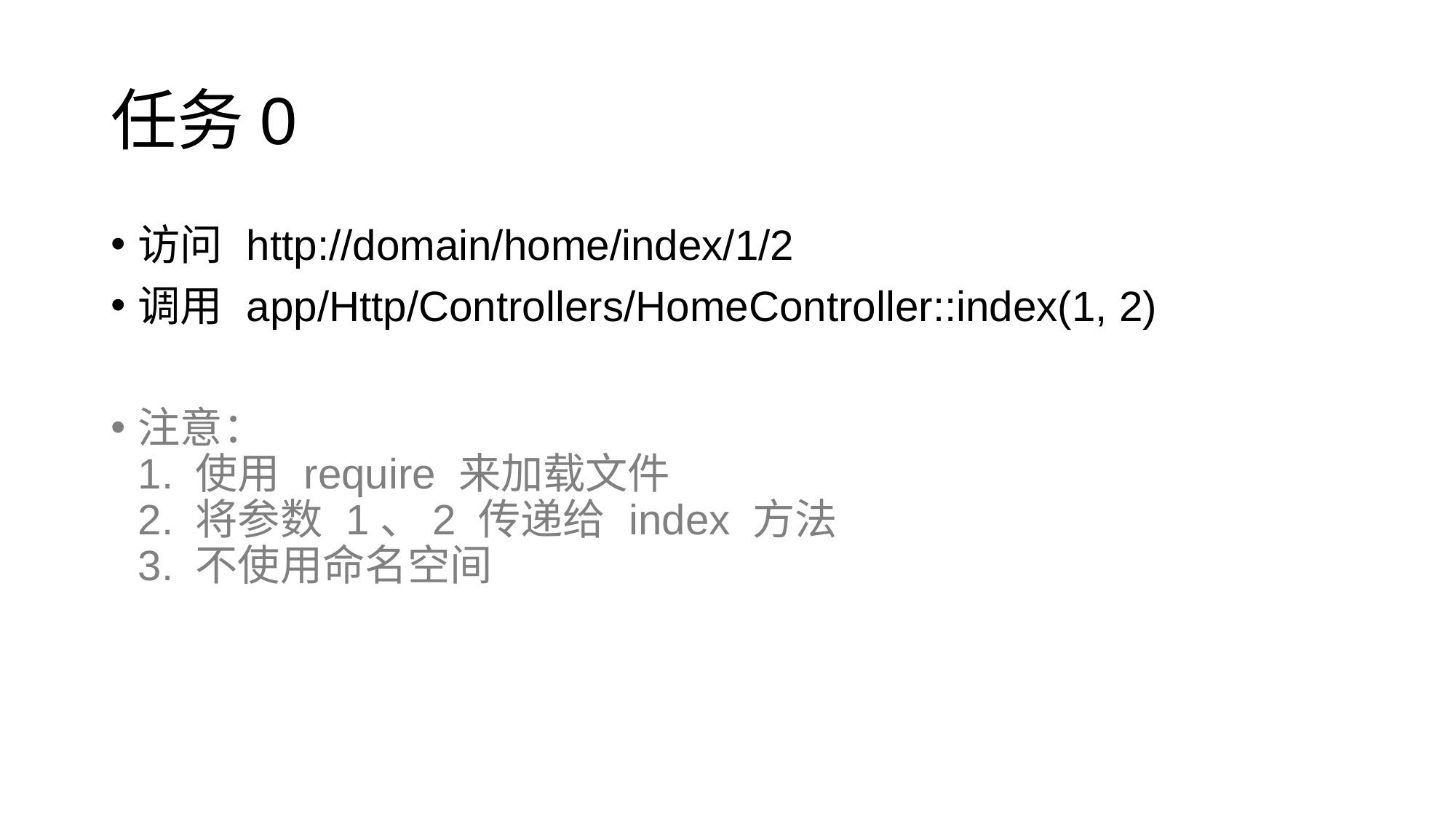

任务0
访问 http://domain/home/index/1/2
调用 app/Http/Controllers/HomeController::index(1, 2)

注意：
1. 使用 require 来加载文件
2. 将参数 1、2 传递给 index 方法
3. 不使用命名空间